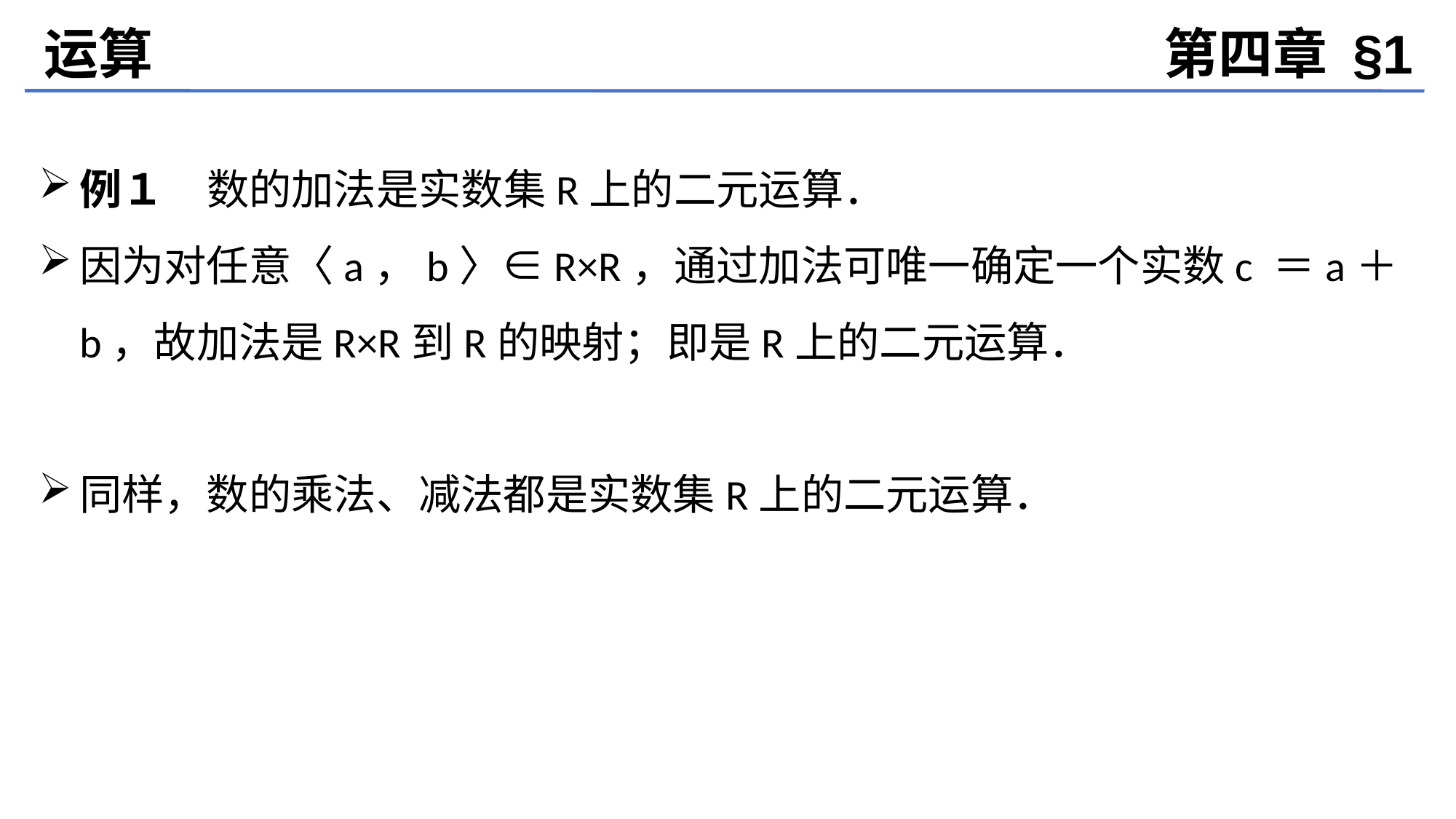

运算
第四章 §1
例１　数的加法是实数集R上的二元运算．
因为对任意〈a，b〉∈R×R，通过加法可唯一确定一个实数c ＝a＋b，故加法是R×R到R的映射；即是R上的二元运算．

同样，数的乘法、减法都是实数集R上的二元运算．